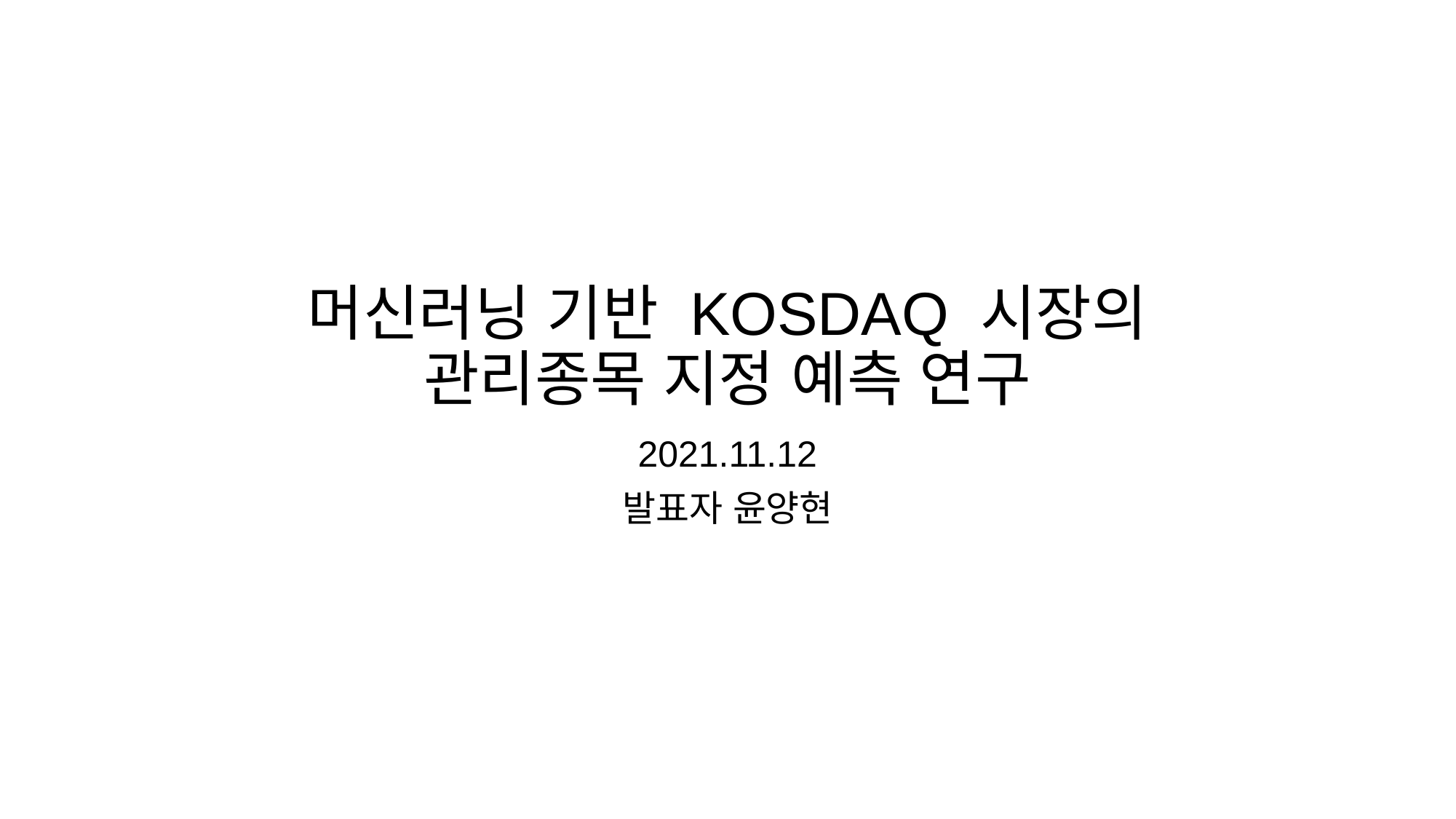

# 머신러닝 기반 KOSDAQ 시장의 관리종목 지정 예측 연구
2021.11.12
발표자 윤양현